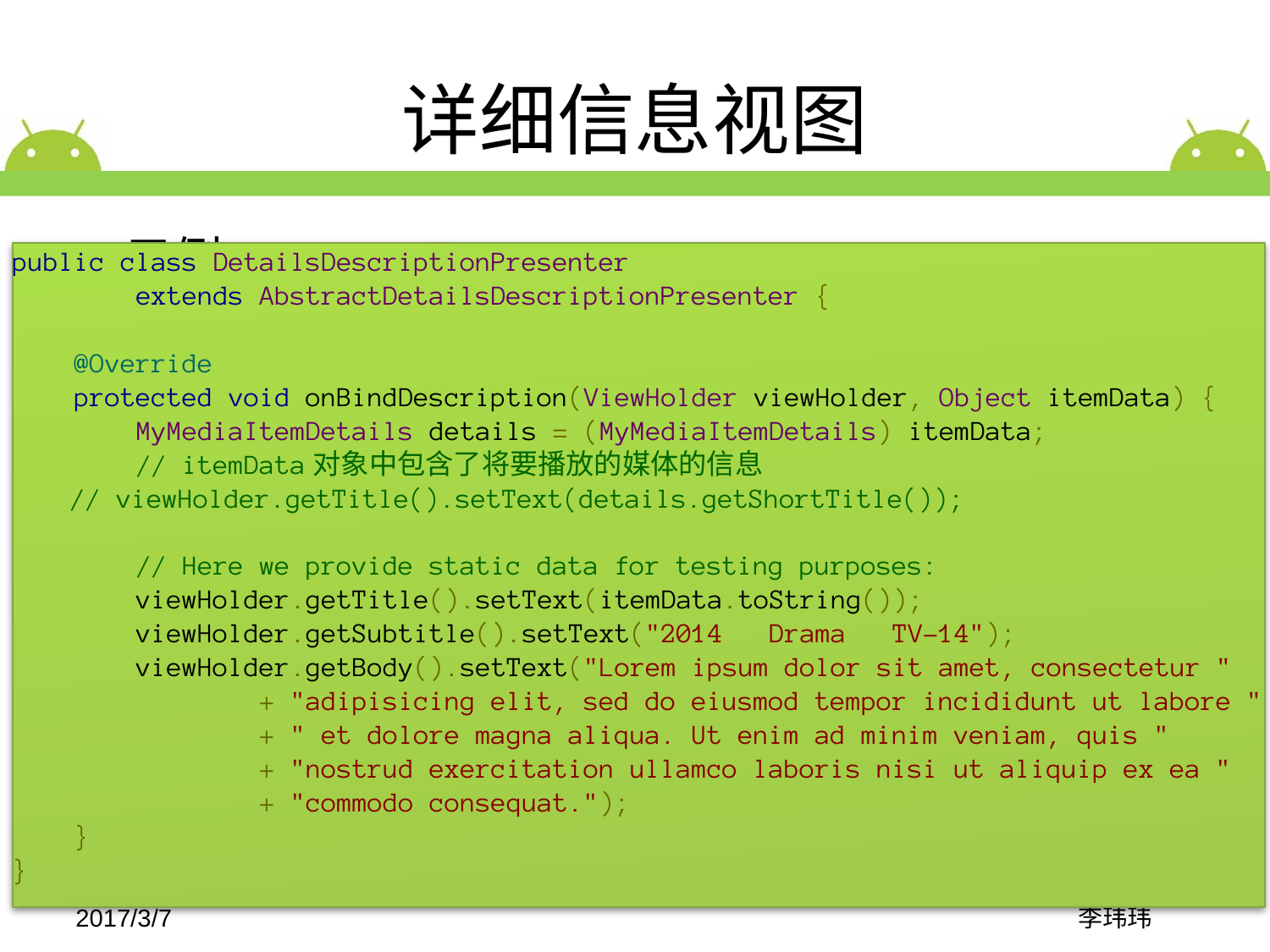

# 详细信息视图
示例
构造Details Presenter类，继承AbstractDetailsDescriptionPresenter
实现抽象方法onBindDescription
public class DetailsDescriptionPresenter
        extends AbstractDetailsDescriptionPresenter {
    @Override
    protected void onBindDescription(ViewHolder viewHolder, Object itemData) {
        MyMediaItemDetails details = (MyMediaItemDetails) itemData;
        // itemData对象中包含了将要播放的媒体的信息
        // viewHolder.getTitle().setText(details.getShortTitle());
        // Here we provide static data for testing purposes:
        viewHolder.getTitle().setText(itemData.toString());
        viewHolder.getSubtitle().setText("2014   Drama   TV-14");
        viewHolder.getBody().setText("Lorem ipsum dolor sit amet, consectetur "
                + "adipisicing elit, sed do eiusmod tempor incididunt ut labore "
                + " et dolore magna aliqua. Ut enim ad minim veniam, quis "
                + "nostrud exercitation ullamco laboris nisi ut aliquip ex ea "
                + "commodo consequat.");
    }
}